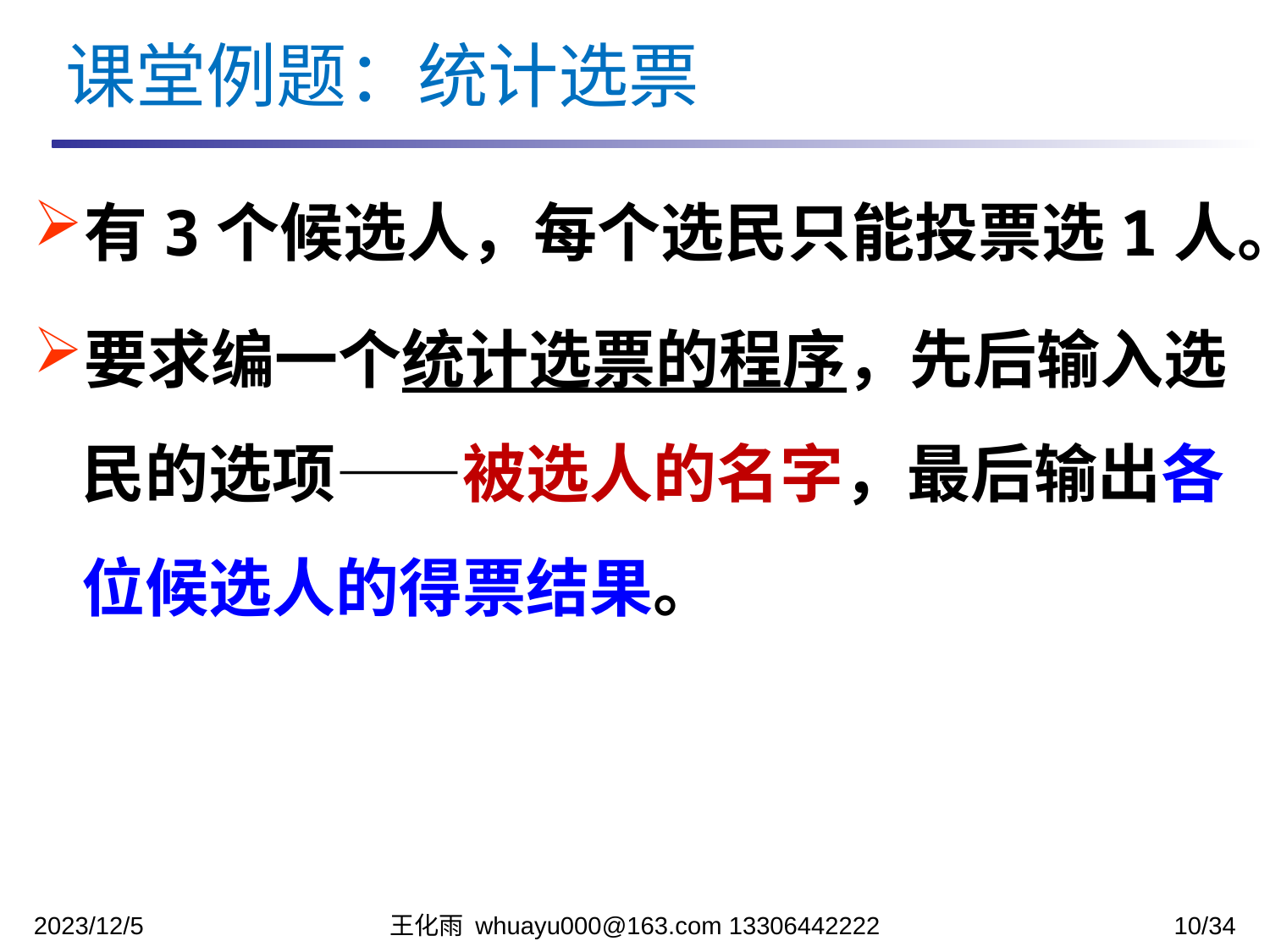

课堂例题：统计选票
有3个候选人，每个选民只能投票选1人。
要求编一个统计选票的程序，先后输入选民的选项——被选人的名字，最后输出各位候选人的得票结果。

2023/12/5
王化雨 whuayu000@163.com 13306442222
10/34